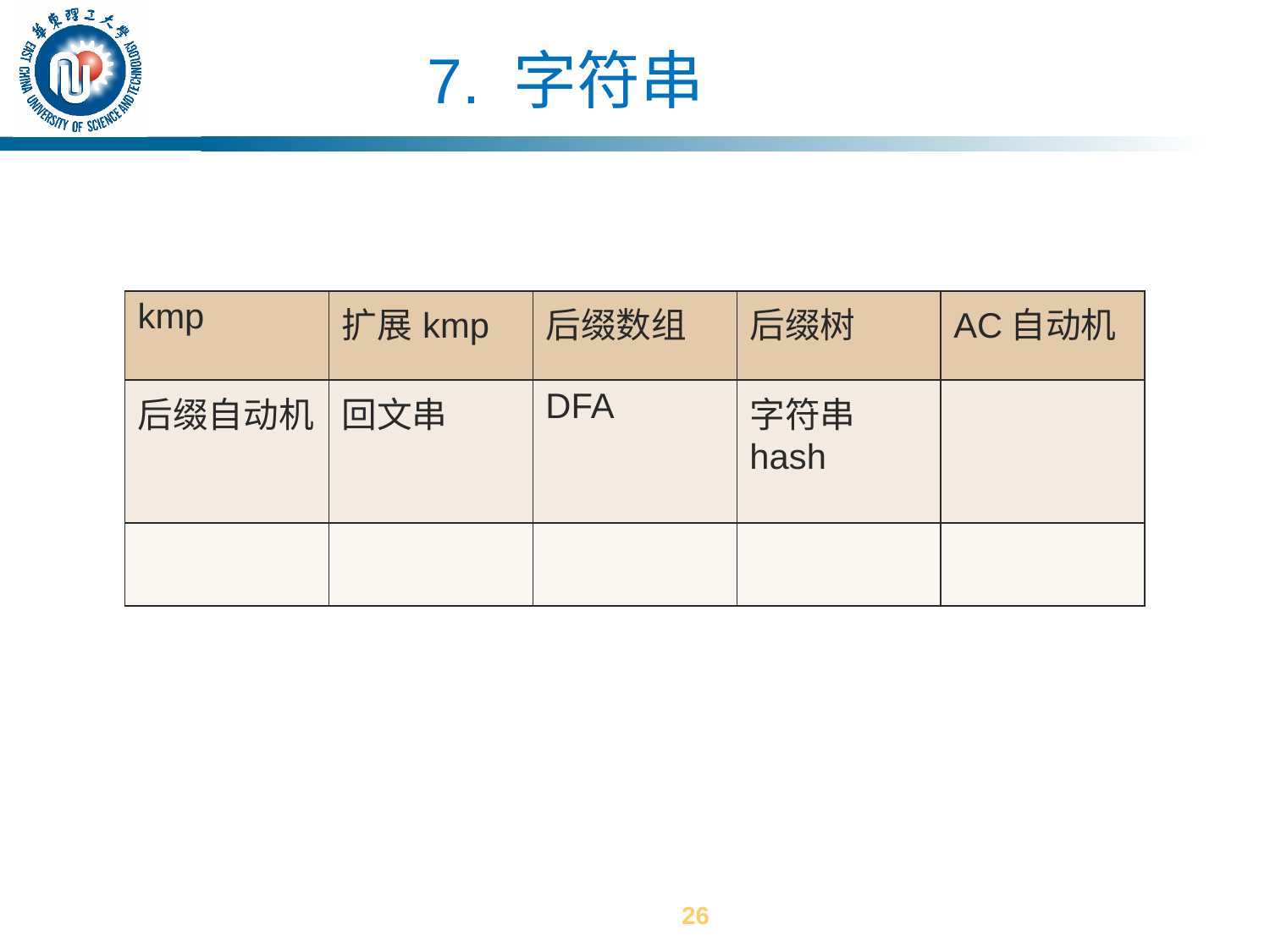

# 7. 字符串
| kmp | 扩展kmp | 后缀数组 | 后缀树 | AC自动机 |
| --- | --- | --- | --- | --- |
| 后缀自动机 | 回文串 | DFA | 字符串hash |  |
|  |  |  |  |  |